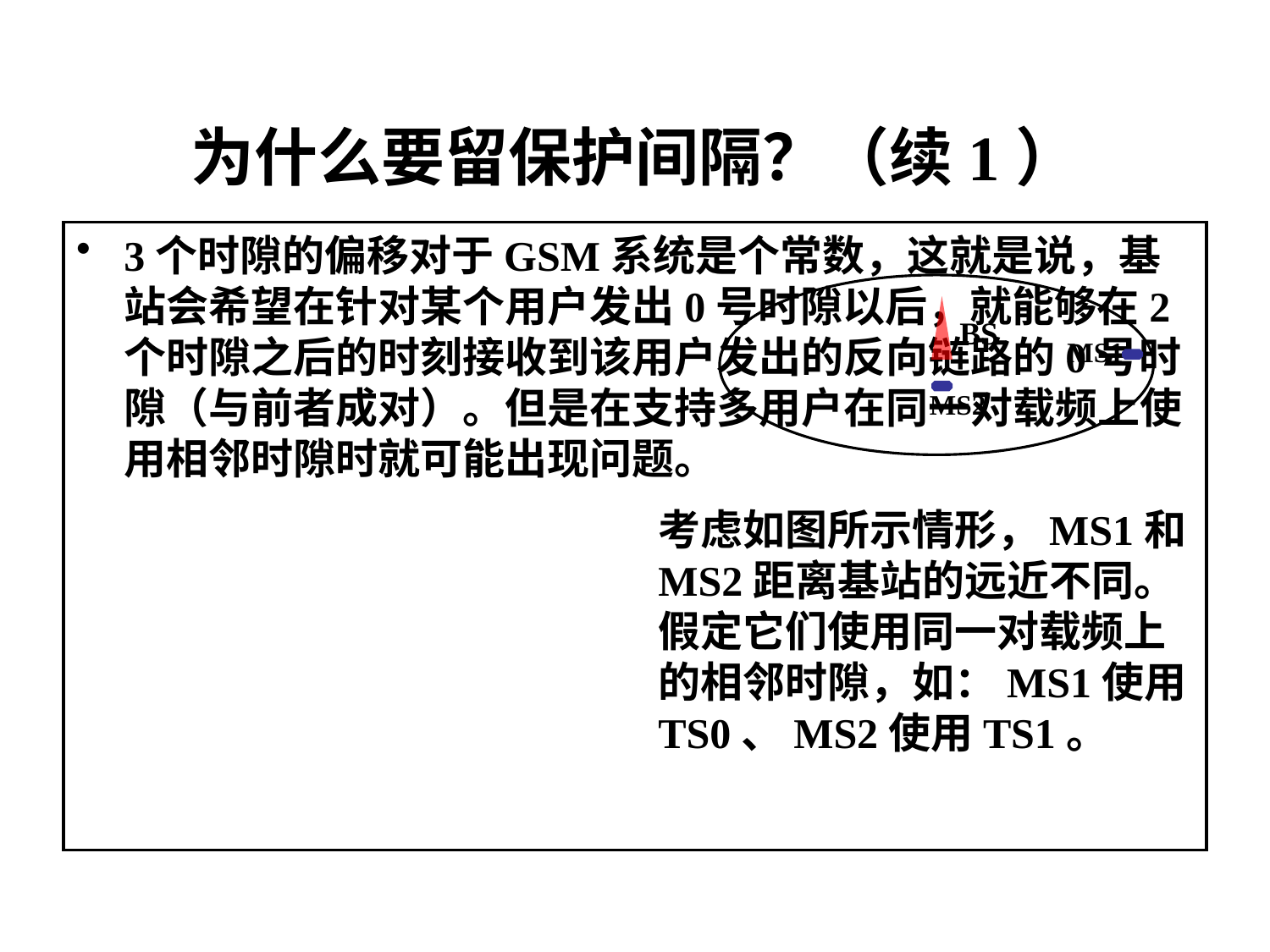

# 为什么要留保护间隔？（续1）
3个时隙的偏移对于GSM系统是个常数，这就是说，基站会希望在针对某个用户发出0号时隙以后，就能够在2个时隙之后的时刻接收到该用户发出的反向链路的0号时隙（与前者成对）。但是在支持多用户在同一对载频上使用相邻时隙时就可能出现问题。

BS
MS1

MS2

考虑如图所示情形，MS1和MS2距离基站的远近不同。假定它们使用同一对载频上的相邻时隙，如：MS1使用TS0、MS2使用TS1。